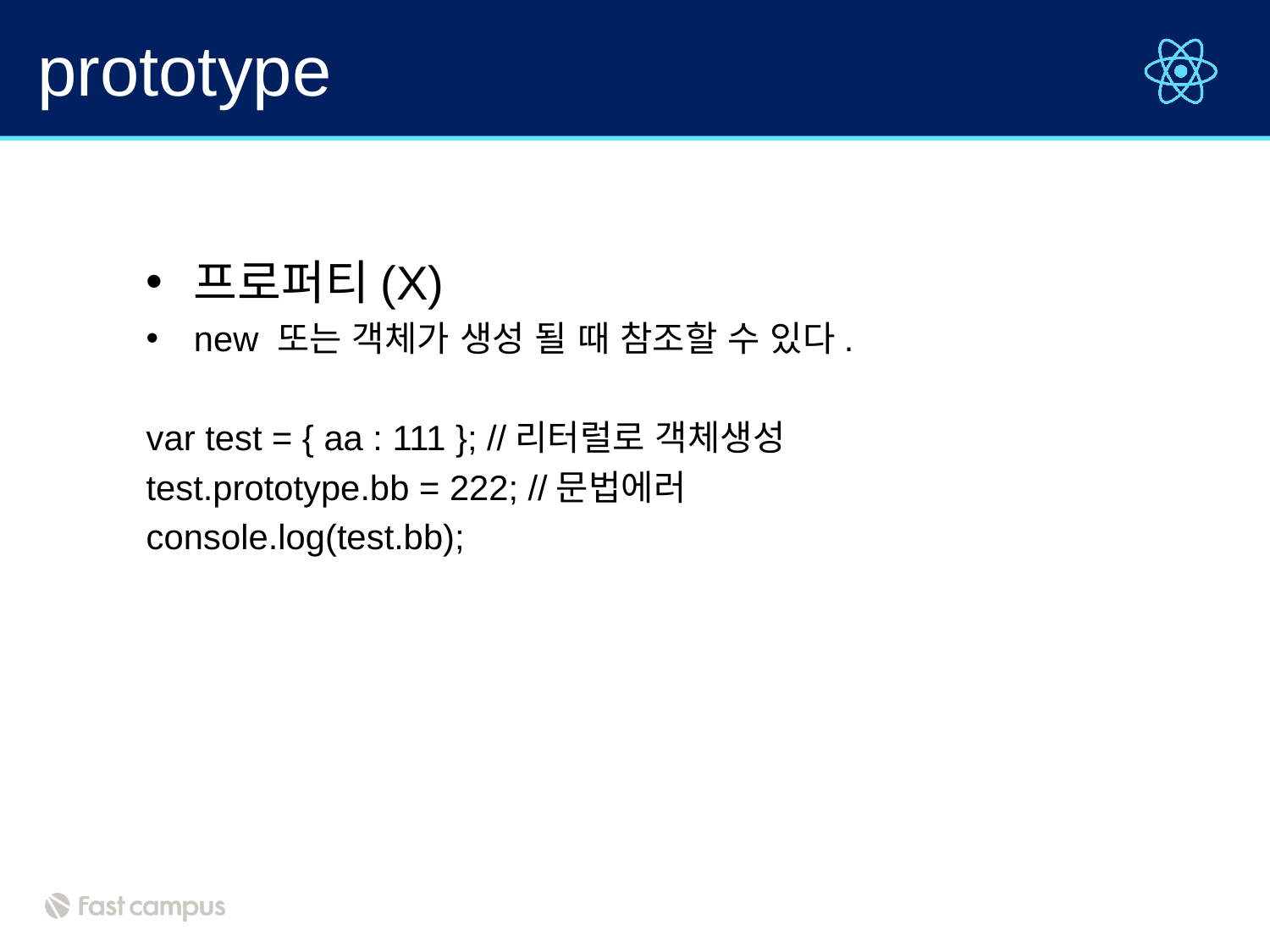

# prototype
프로퍼티(X)
new 또는 객체가 생성 될 때 참조할 수 있다.

var test = { aa : 111 }; //리터럴로 객체생성
test.prototype.bb = 222; //문법에러
console.log(test.bb);